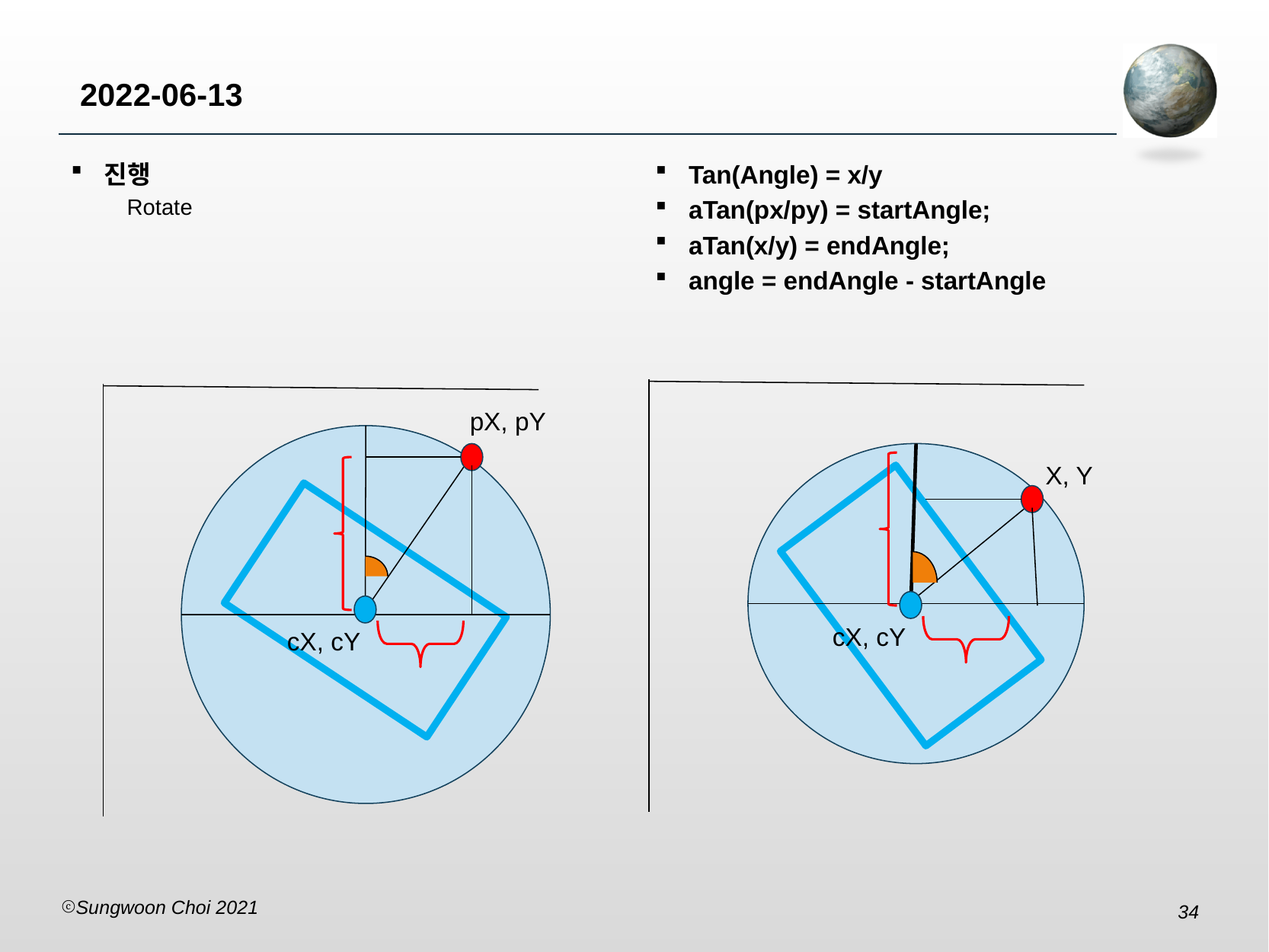

# 2022-06-13
진행
Rotate
Tan(Angle) = x/y
aTan(px/py) = startAngle;
aTan(x/y) = endAngle;
angle = endAngle - startAngle
pX, pY

X, Y

cX, cY
cX, cY
Sungwoon Choi 2021
34